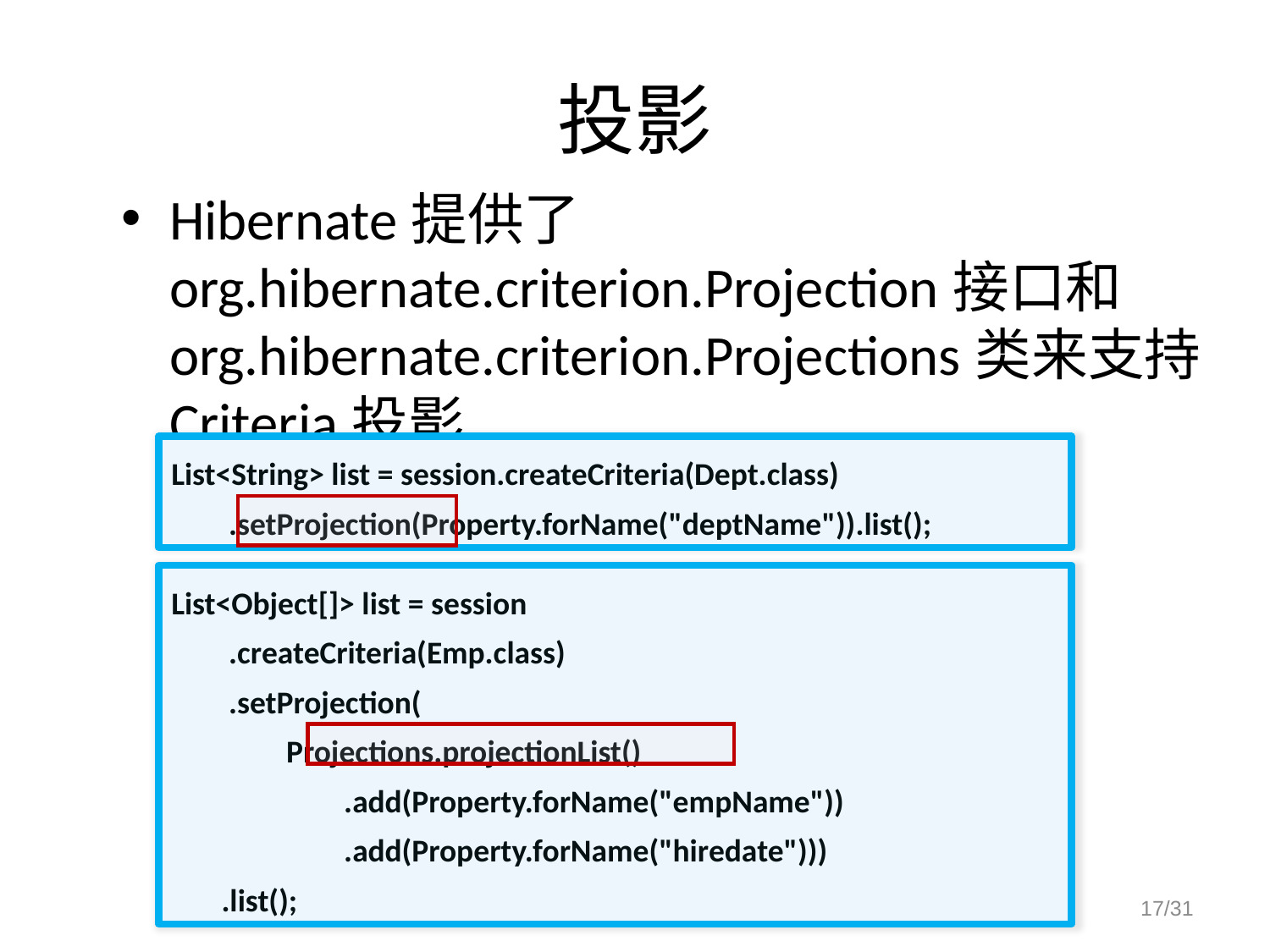

# 投影
Hibernate提供了org.hibernate.criterion.Projection接口和org.hibernate.criterion.Projections类来支持Criteria投影
List<String> list = session.createCriteria(Dept.class)
        .setProjection(Property.forName("deptName")).list();

List<Object[]> list = session
        .createCriteria(Emp.class)
        .setProjection(
                Projections.projectionList()
                        .add(Property.forName("empName"))
                        .add(Property.forName("hiredate")))
       .list();

17/31